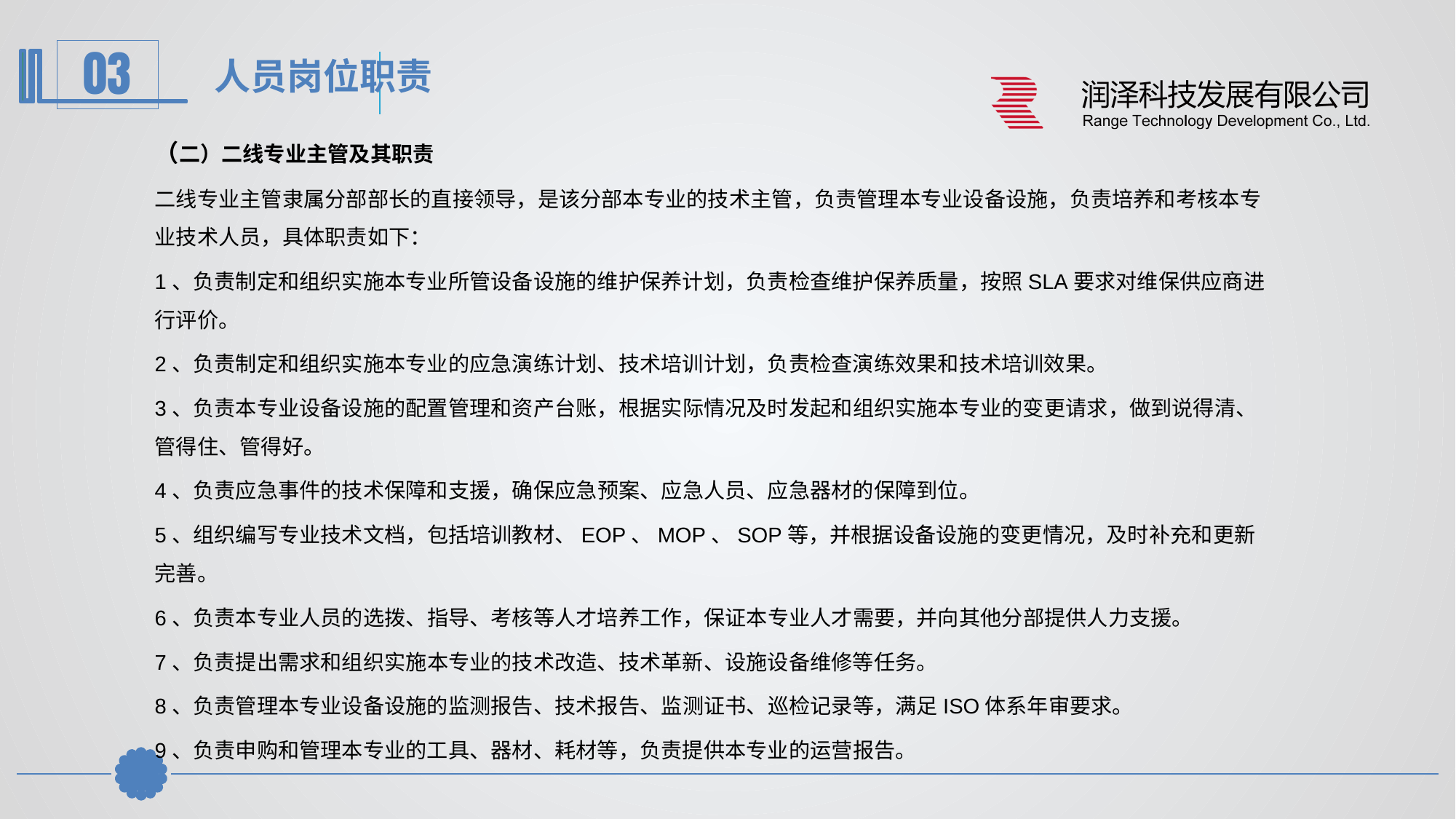

人员岗位职责
（二）二线专业主管及其职责
二线专业主管隶属分部部长的直接领导，是该分部本专业的技术主管，负责管理本专业设备设施，负责培养和考核本专业技术人员，具体职责如下：
1、负责制定和组织实施本专业所管设备设施的维护保养计划，负责检查维护保养质量，按照SLA要求对维保供应商进行评价。
2、负责制定和组织实施本专业的应急演练计划、技术培训计划，负责检查演练效果和技术培训效果。
3、负责本专业设备设施的配置管理和资产台账，根据实际情况及时发起和组织实施本专业的变更请求，做到说得清、管得住、管得好。
4、负责应急事件的技术保障和支援，确保应急预案、应急人员、应急器材的保障到位。
5、组织编写专业技术文档，包括培训教材、EOP、MOP、SOP等，并根据设备设施的变更情况，及时补充和更新完善。
6、负责本专业人员的选拨、指导、考核等人才培养工作，保证本专业人才需要，并向其他分部提供人力支援。
7、负责提出需求和组织实施本专业的技术改造、技术革新、设施设备维修等任务。
8、负责管理本专业设备设施的监测报告、技术报告、监测证书、巡检记录等，满足ISO体系年审要求。
9、负责申购和管理本专业的工具、器材、耗材等，负责提供本专业的运营报告。
9